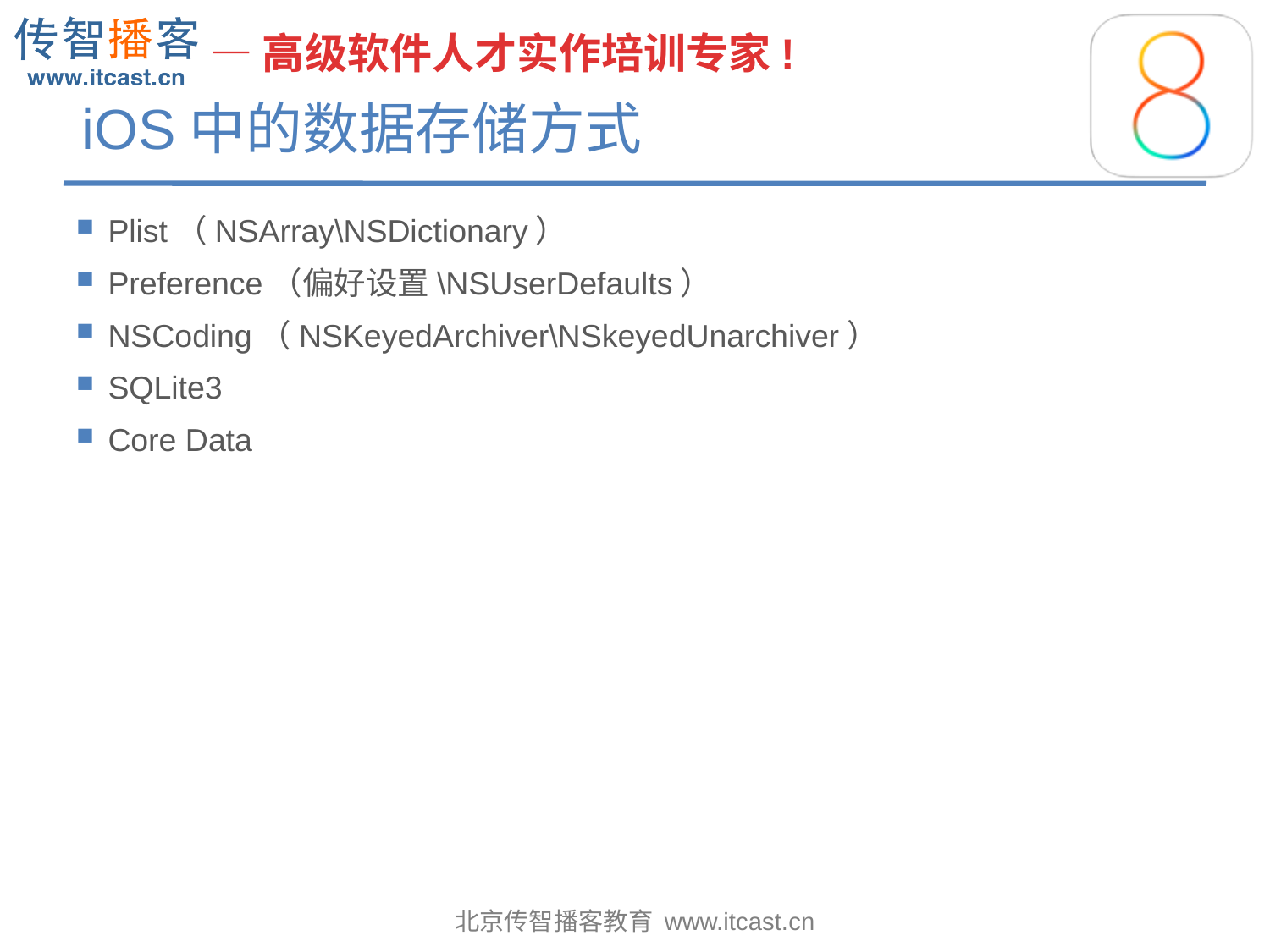

# iOS中的数据存储方式
Plist（NSArray\NSDictionary）
Preference（偏好设置\NSUserDefaults）
NSCoding（NSKeyedArchiver\NSkeyedUnarchiver）
SQLite3
Core Data